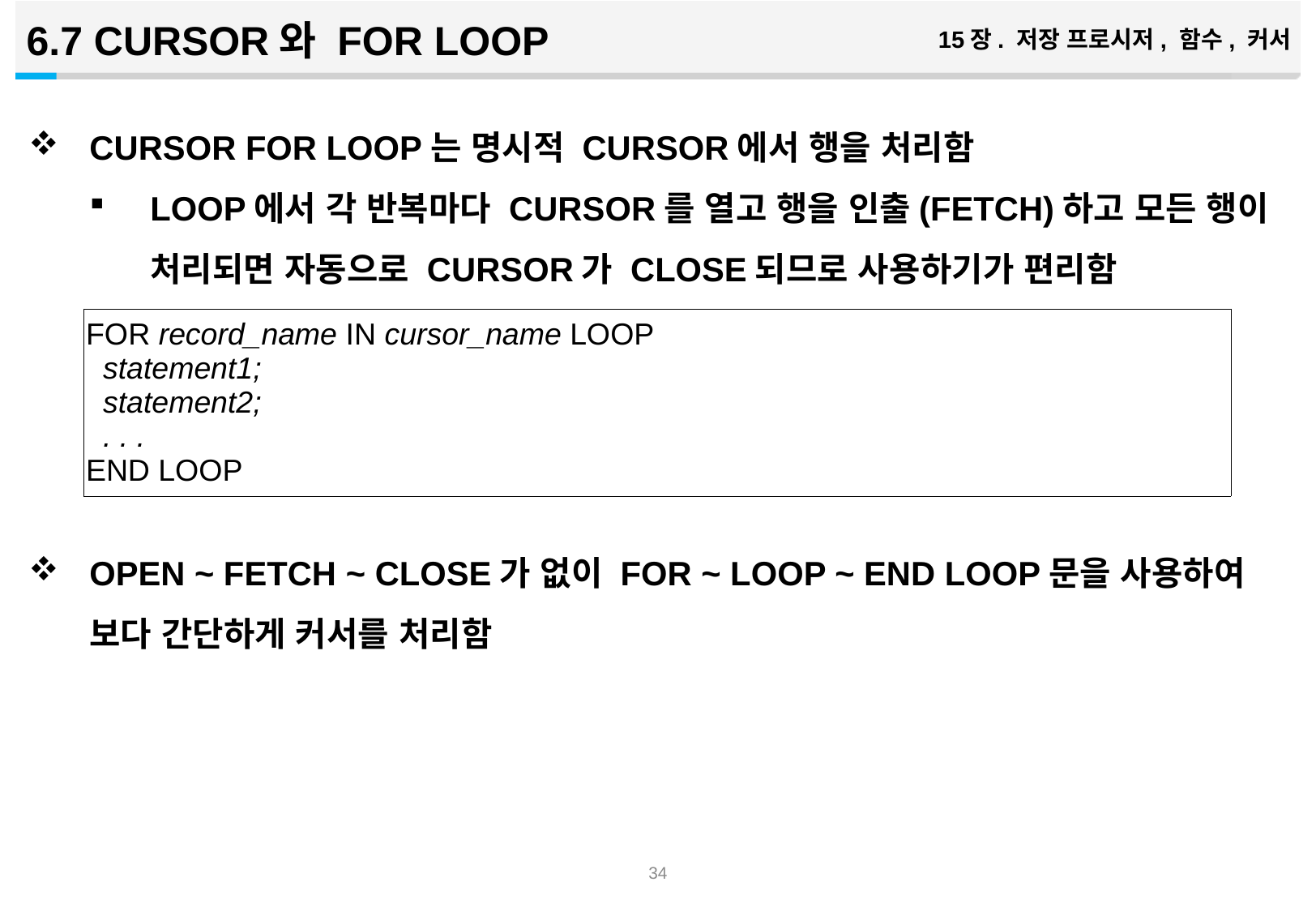

6.7 CURSOR와 FOR LOOP
15장. 저장 프로시저, 함수, 커서
CURSOR FOR LOOP는 명시적 CURSOR에서 행을 처리함
LOOP에서 각 반복마다 CURSOR를 열고 행을 인출(FETCH)하고 모든 행이 처리되면 자동으로 CURSOR가 CLOSE되므로 사용하기가 편리함

OPEN ~ FETCH ~ CLOSE가 없이 FOR ~ LOOP ~ END LOOP문을 사용하여 보다 간단하게 커서를 처리함

| FOR record\_name IN cursor\_name LOOP statement1; statement2; . . . END LOOP |
| --- |
34